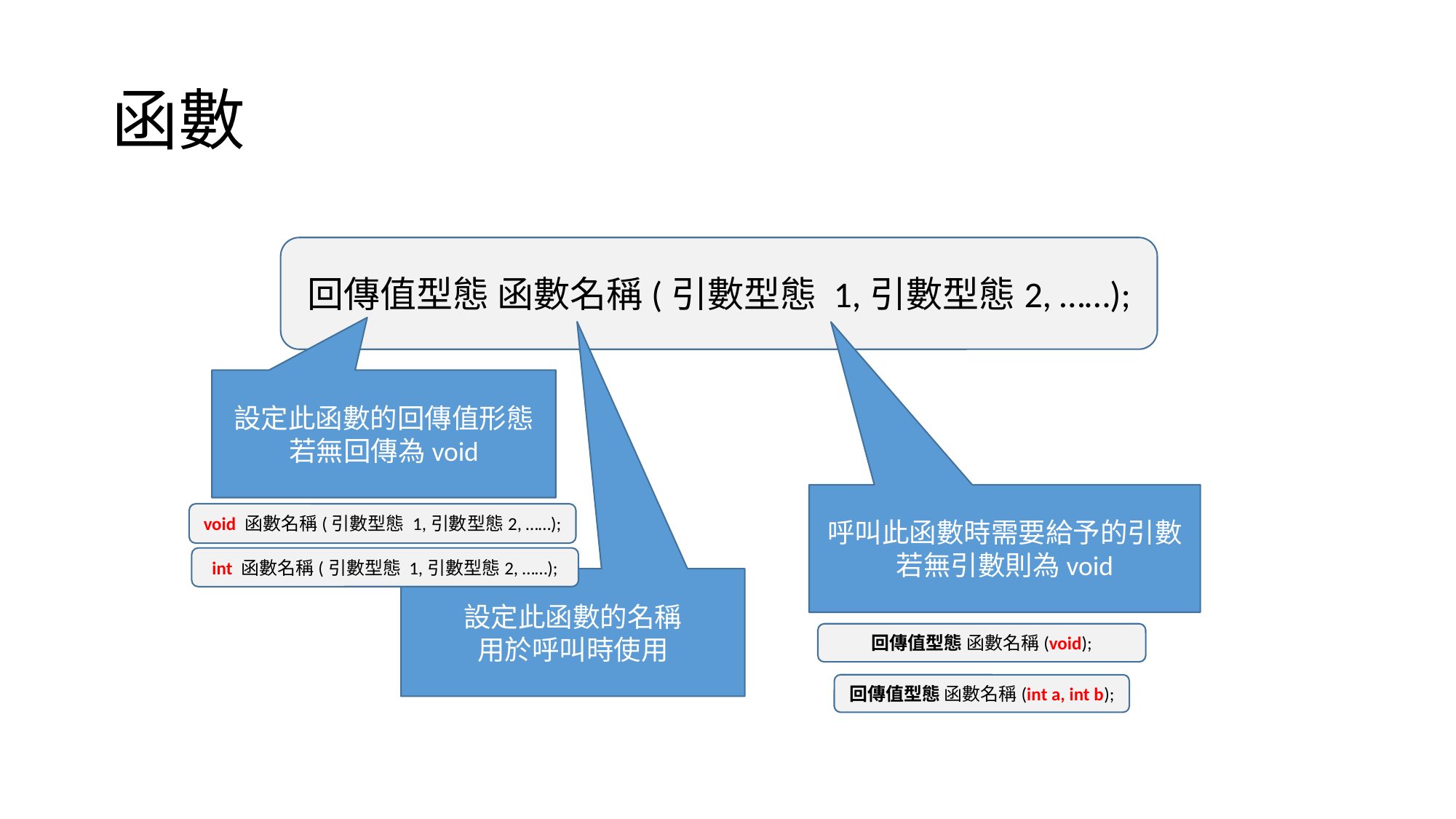

# 函數

回傳值型態 函數名稱(引數型態 1,引數型態2, ……);
設定此函數的回傳值形態
若無回傳為void
呼叫此函數時需要給予的引數
若無引數則為void
void 函數名稱(引數型態 1,引數型態2, ……);
int 函數名稱(引數型態 1,引數型態2, ……);
設定此函數的名稱
用於呼叫時使用
回傳值型態 函數名稱(void);
回傳值型態 函數名稱(int a, int b);